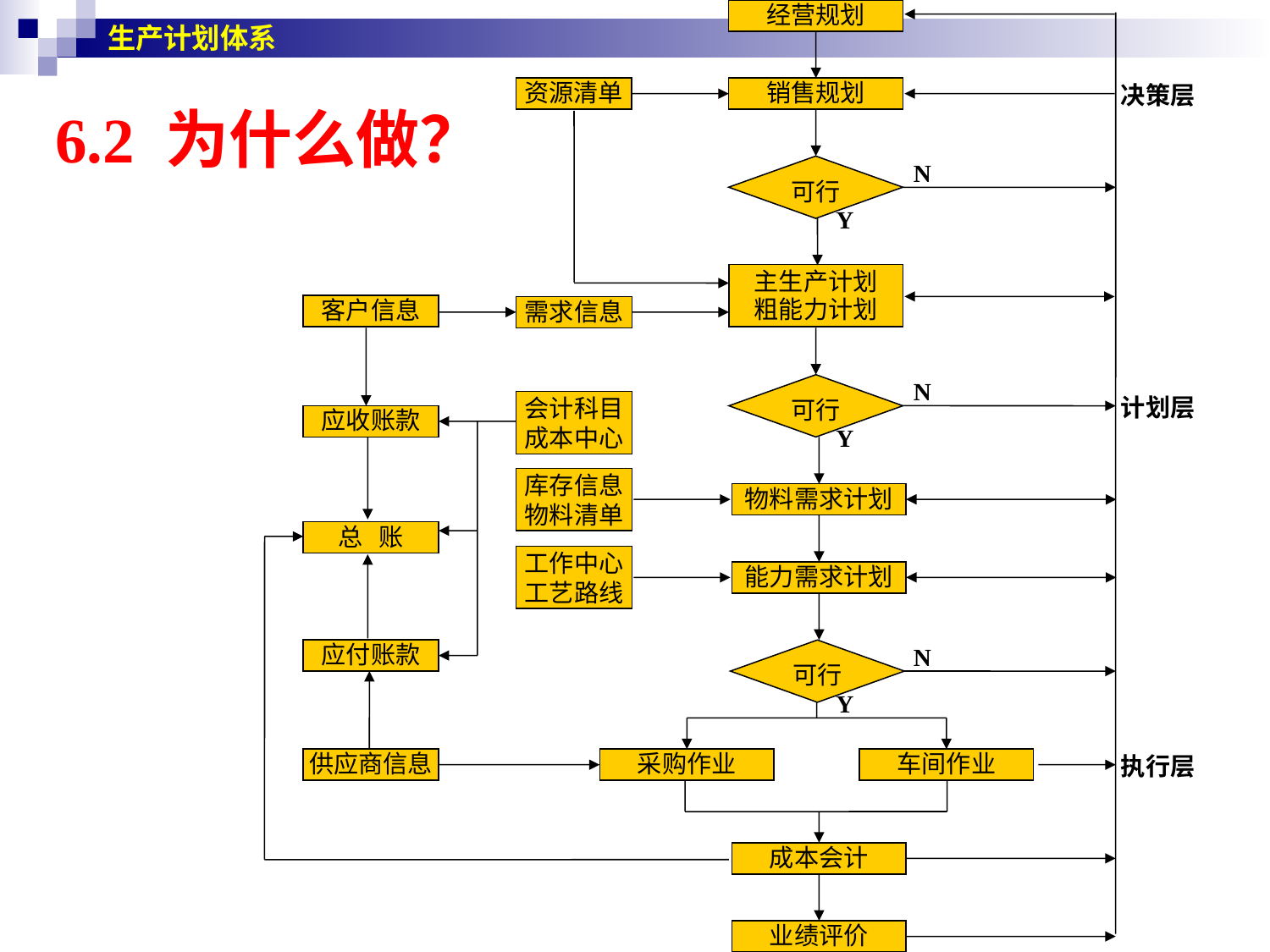

生产计划体系
经营规划

资源清单

销售规划

可行
N

Y

决策层
计划层
执行层
主生产计划
粗能力计划
客户信息

需求信息

N

Y
可行
会计科目
成本中心
应收账款

库存信息
物料清单
物料需求计划

总   账

工作中心
工艺路线

能力需求计划

N
应付账款

可行

Y

供应商信息

采购作业

车间作业

成本会计

业绩评价

# 6.2 为什么做？